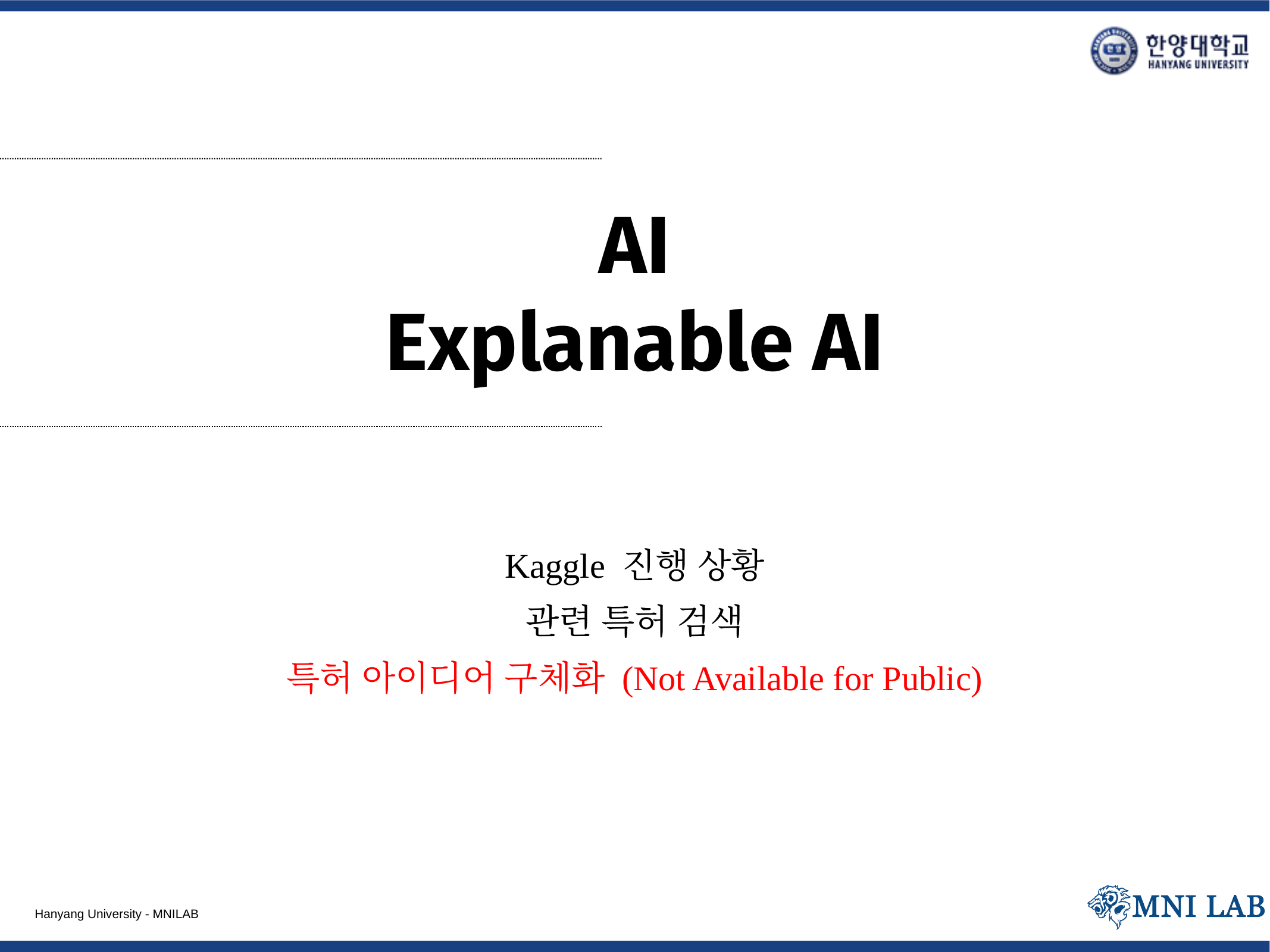

# AI Explanable AI
Kaggle 진행 상황
관련 특허 검색
특허 아이디어 구체화 (Not Available for Public)